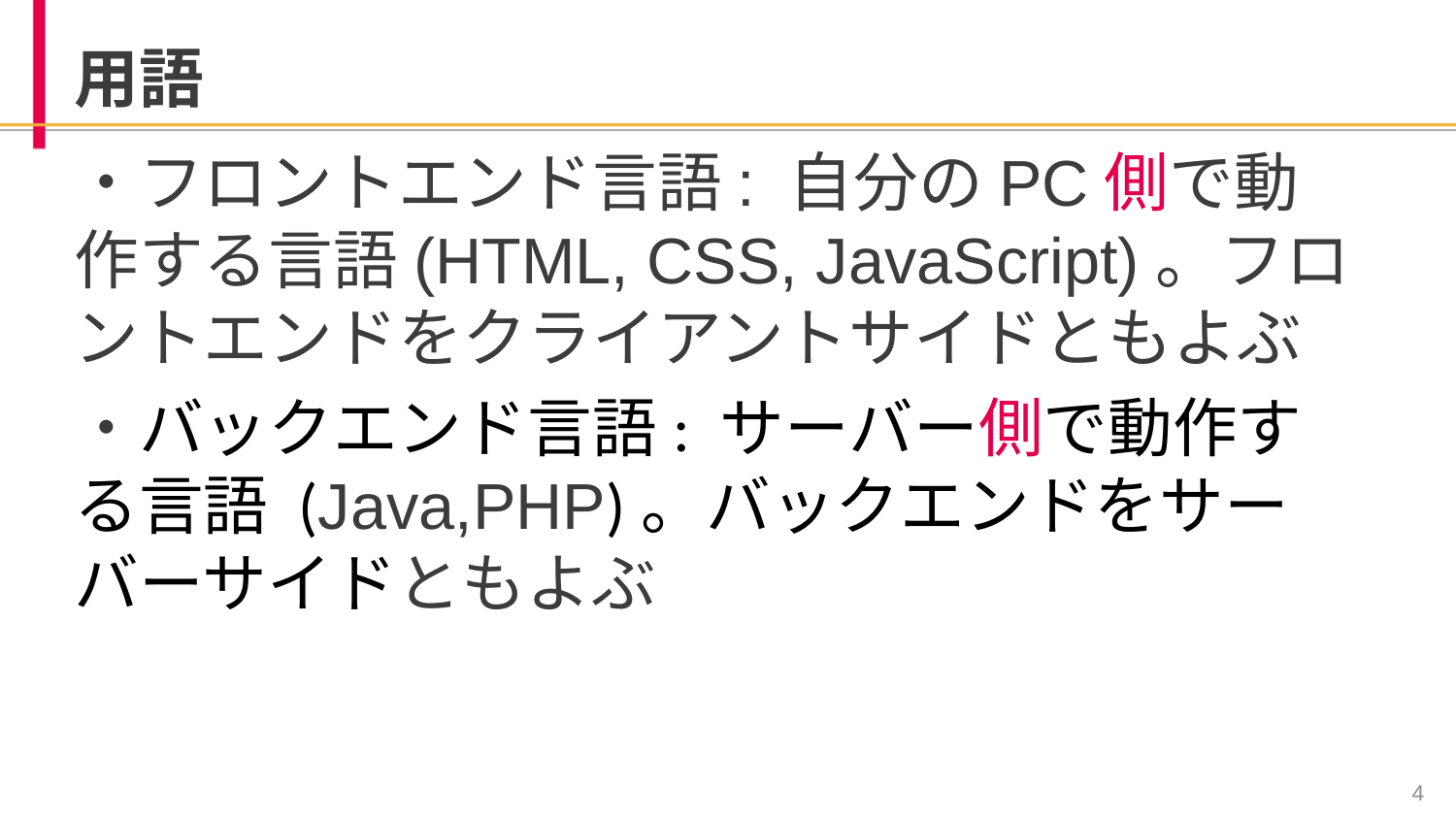

# 用語
・フロントエンド言語: 自分のPC側で動作する言語(HTML, CSS, JavaScript)。フロントエンドをクライアントサイドともよぶ
・バックエンド言語: サーバー側で動作する言語 (Java,PHP)。バックエンドをサーバーサイドともよぶ
4